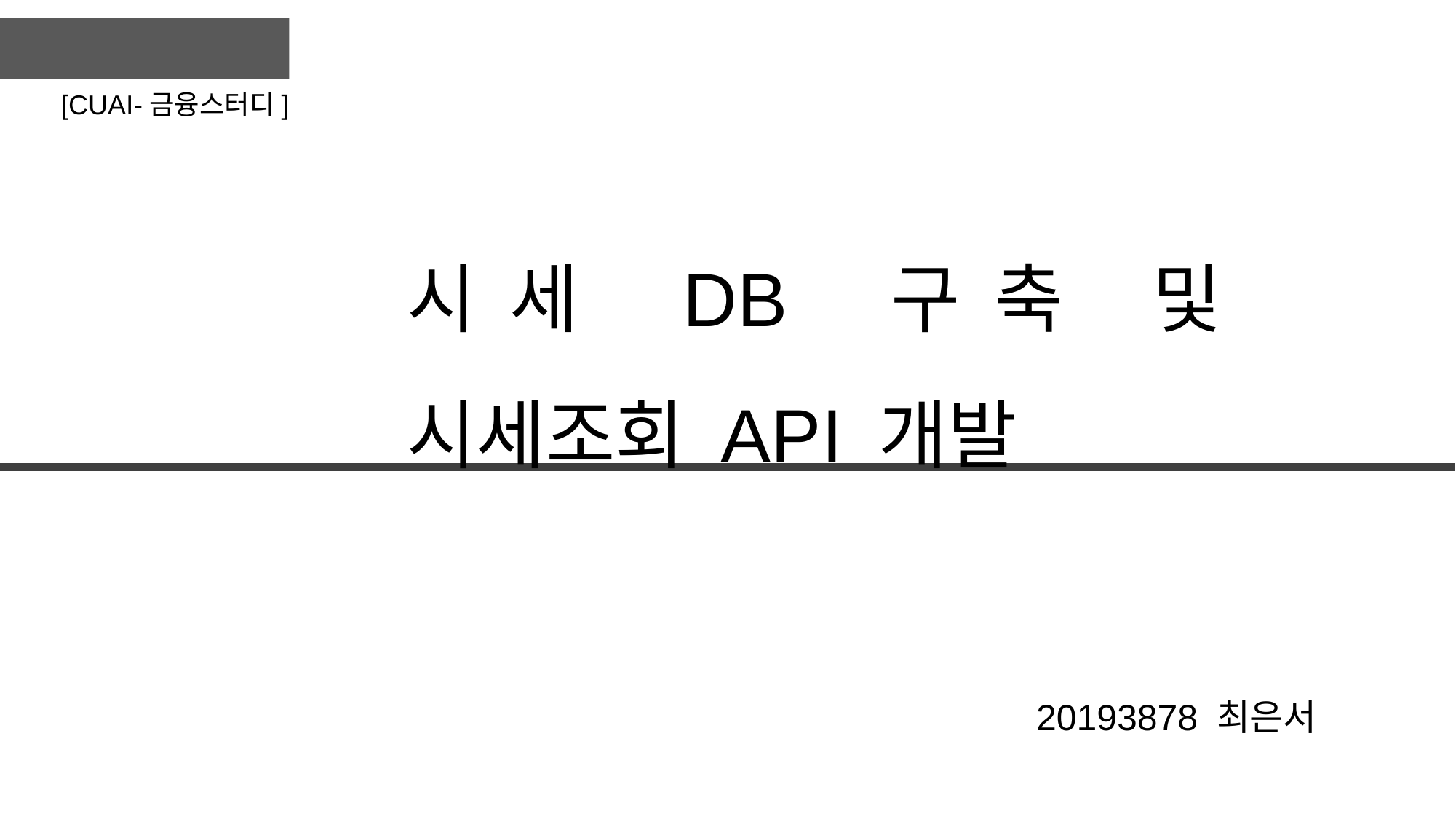

[CUAI-금융스터디]
# 시세 DB 구축 및 시세조회 API 개발
20193878 최은서